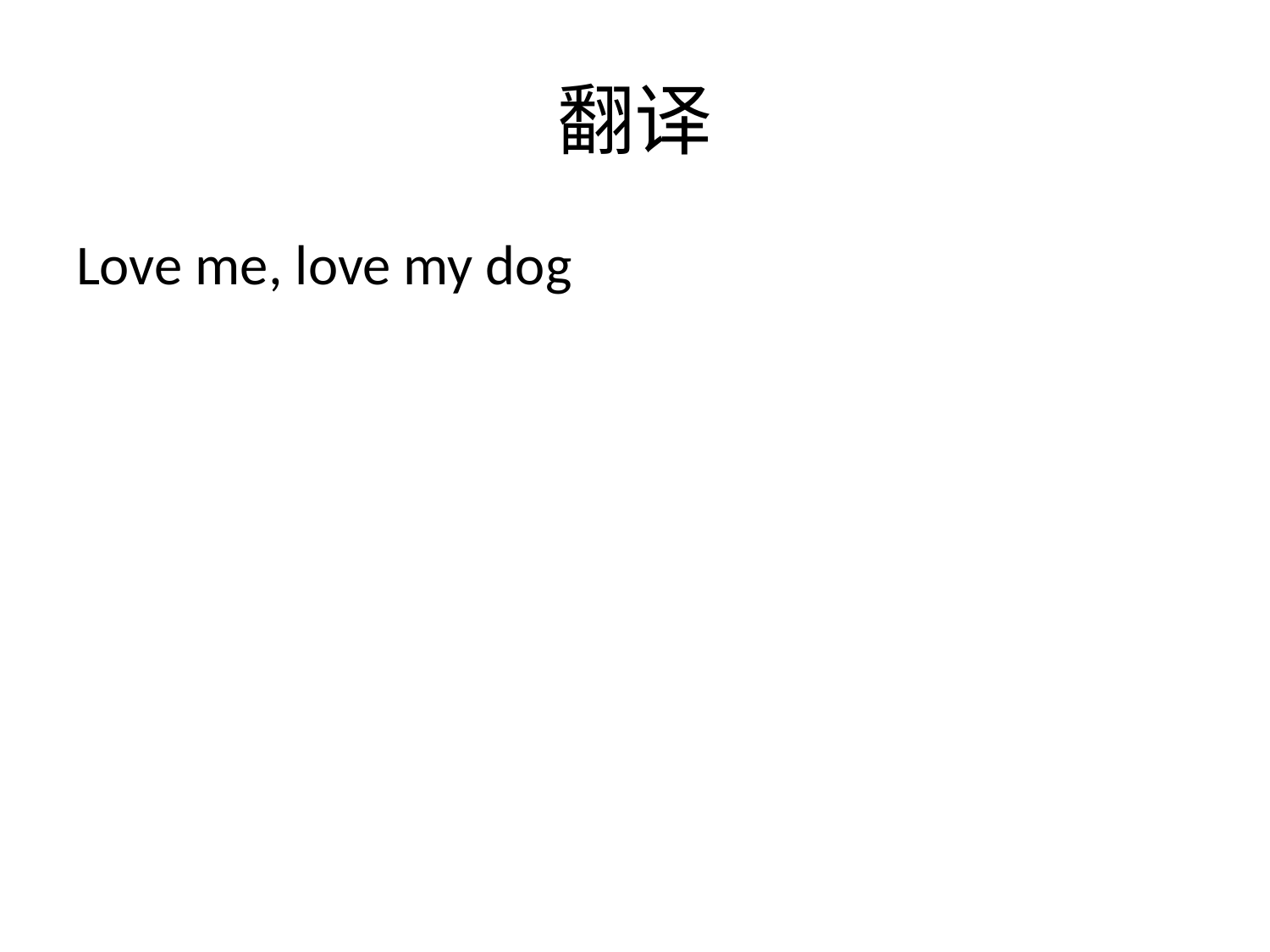

# 翻译
Love me, love my dog